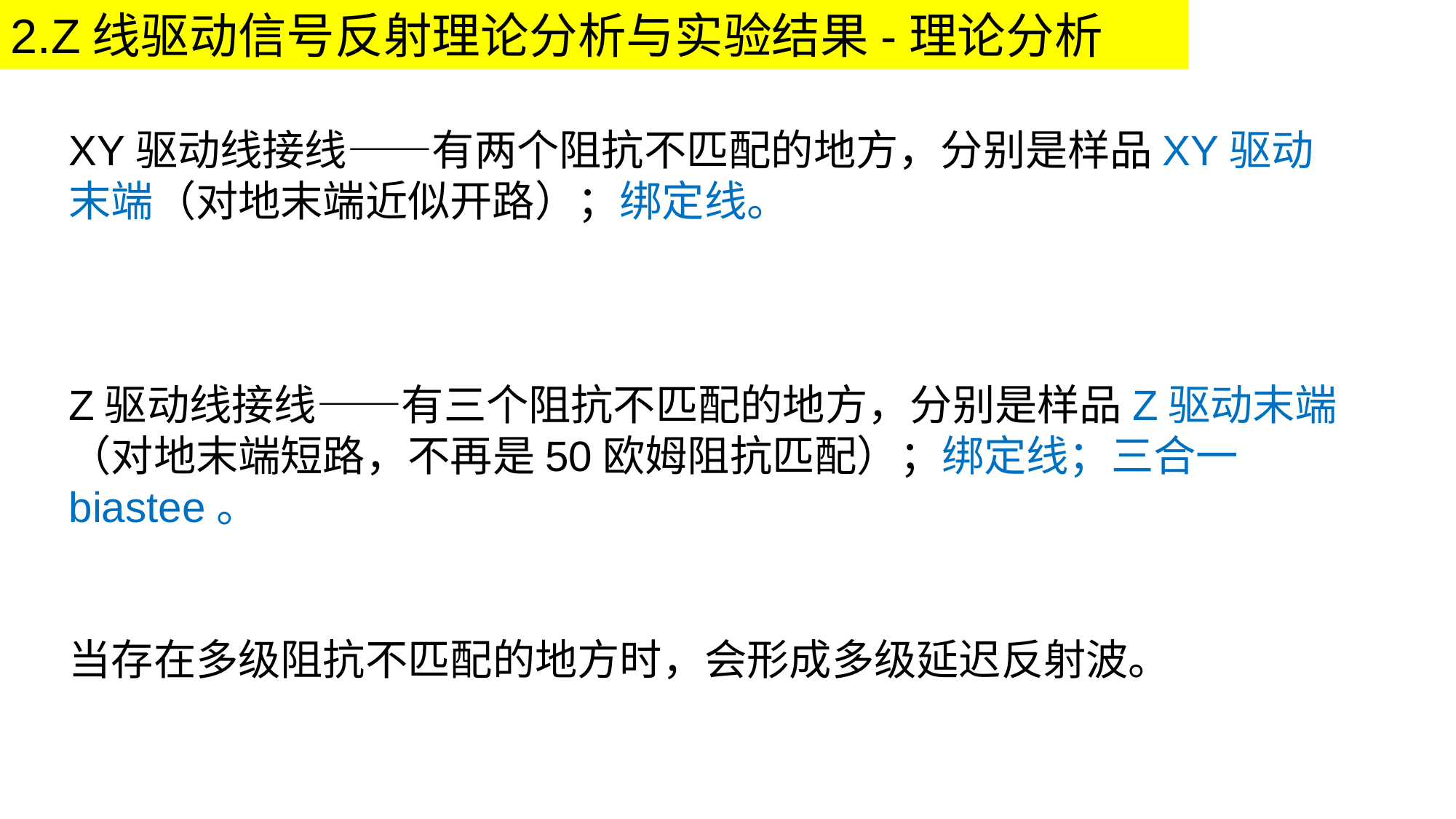

2.Z线驱动信号反射理论分析与实验结果-理论分析
XY驱动线接线——有两个阻抗不匹配的地方，分别是样品XY驱动末端（对地末端近似开路）；绑定线。

Z驱动线接线——有三个阻抗不匹配的地方，分别是样品Z驱动末端（对地末端短路，不再是50欧姆阻抗匹配）；绑定线；三合一biastee。

当存在多级阻抗不匹配的地方时，会形成多级延迟反射波。